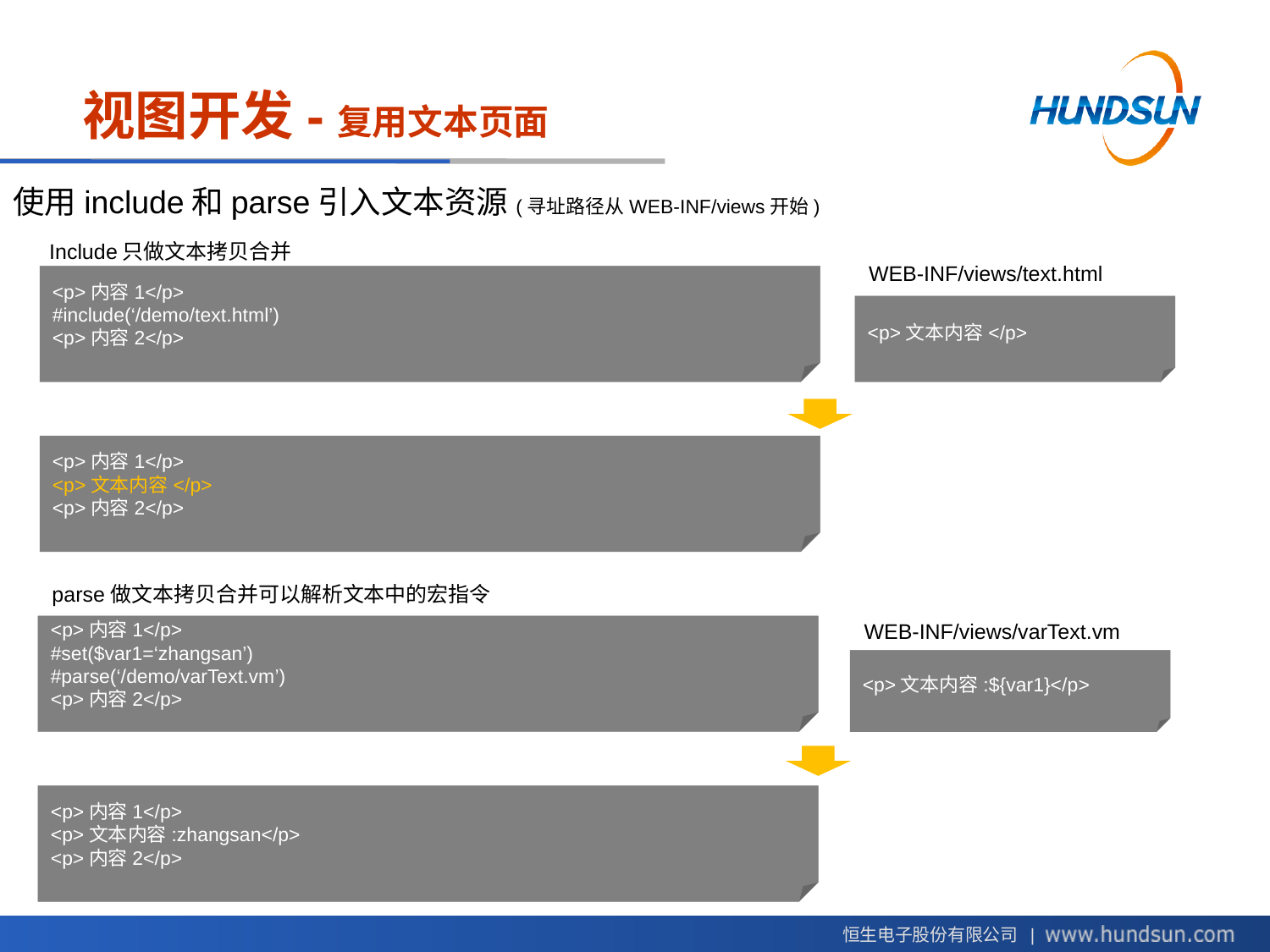

# 视图开发-复用文本页面
使用include和parse引入文本资源(寻址路径从WEB-INF/views开始)
Include只做文本拷贝合并
WEB-INF/views/text.html
<p>内容1</p>
#include(‘/demo/text.html’)
<p>内容2</p>
<p>文本内容</p>

<p>内容1</p>
<p>文本内容</p>
<p>内容2</p>
parse做文本拷贝合并可以解析文本中的宏指令
WEB-INF/views/varText.vm
<p>内容1</p>
#set($var1=‘zhangsan’)
#parse(‘/demo/varText.vm’)
<p>内容2</p>
<p>文本内容:${var1}</p>

<p>内容1</p>
<p>文本内容:zhangsan</p>
<p>内容2</p>